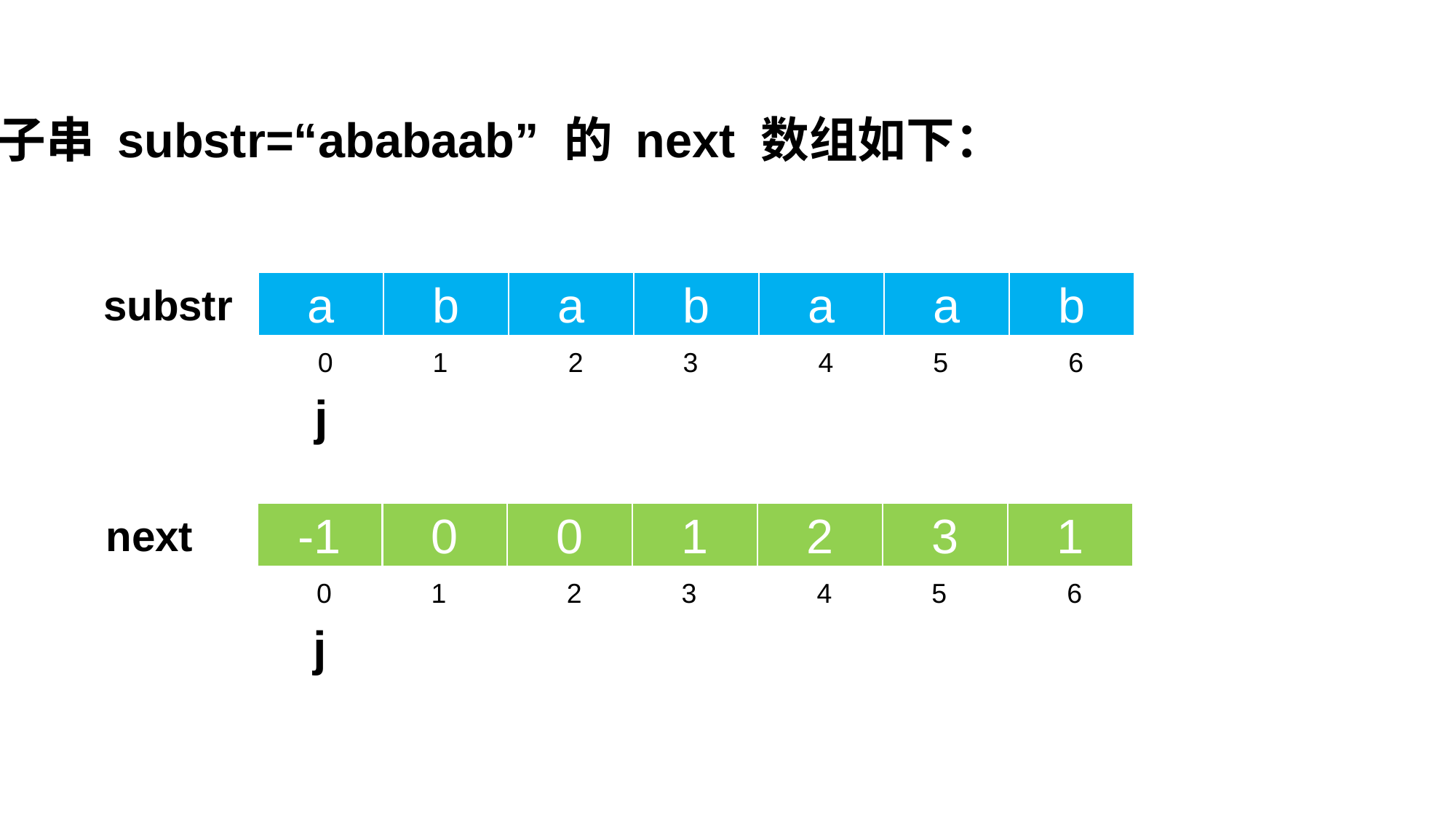

子串 substr=“ababaab” 的 next 数组如下：
a
b
a
b
a
a
b
substr
0
1
2
3
4
5
6
j
-1
0
0
1
2
3
1
next

0
1
2
3
4
5
6
j